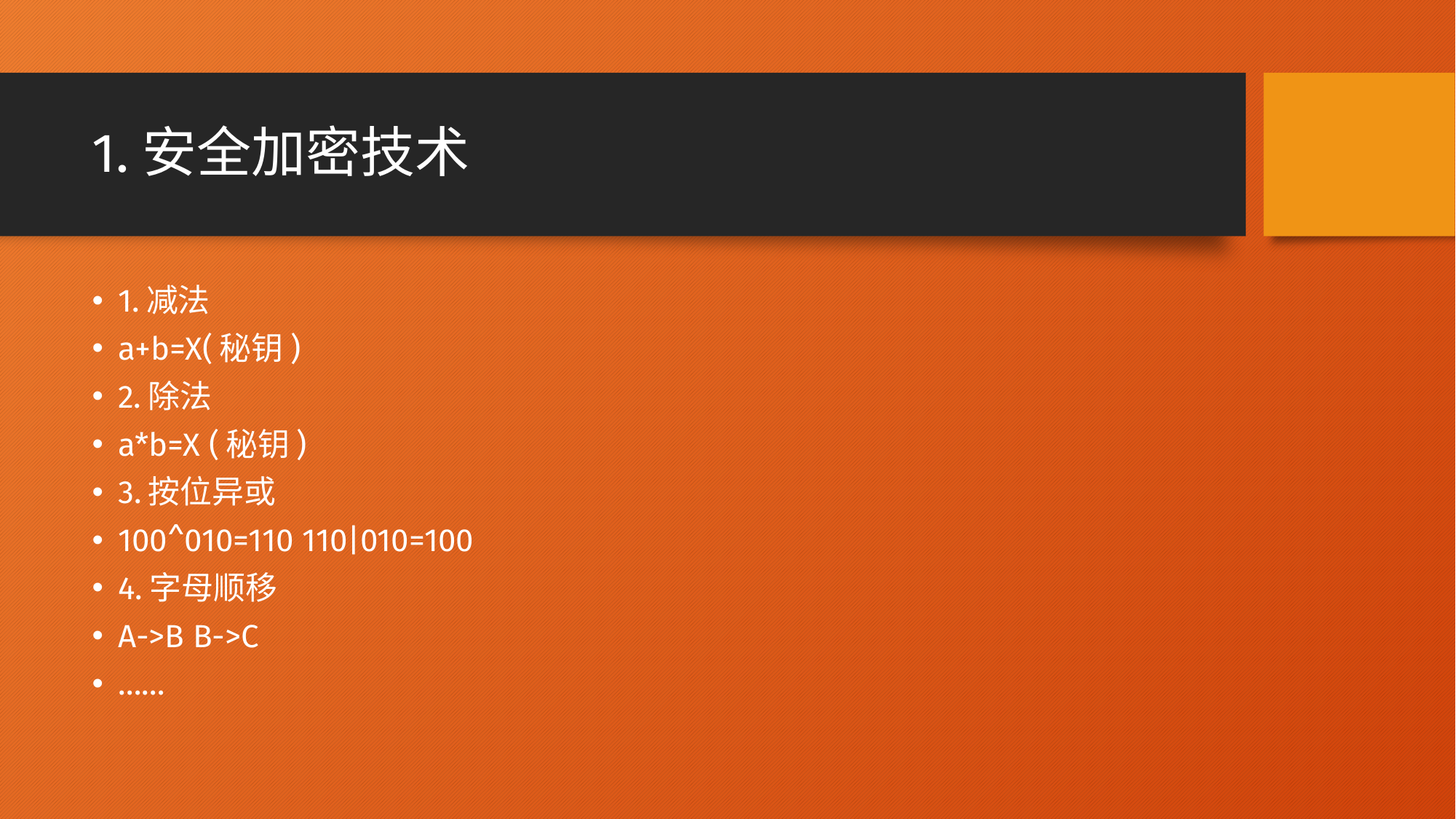

# 1.安全加密技术
1.减法
a+b=X(秘钥)
2.除法
a*b=X (秘钥)
3.按位异或
100^010=110 110|010=100
4.字母顺移
A->B B->C
……